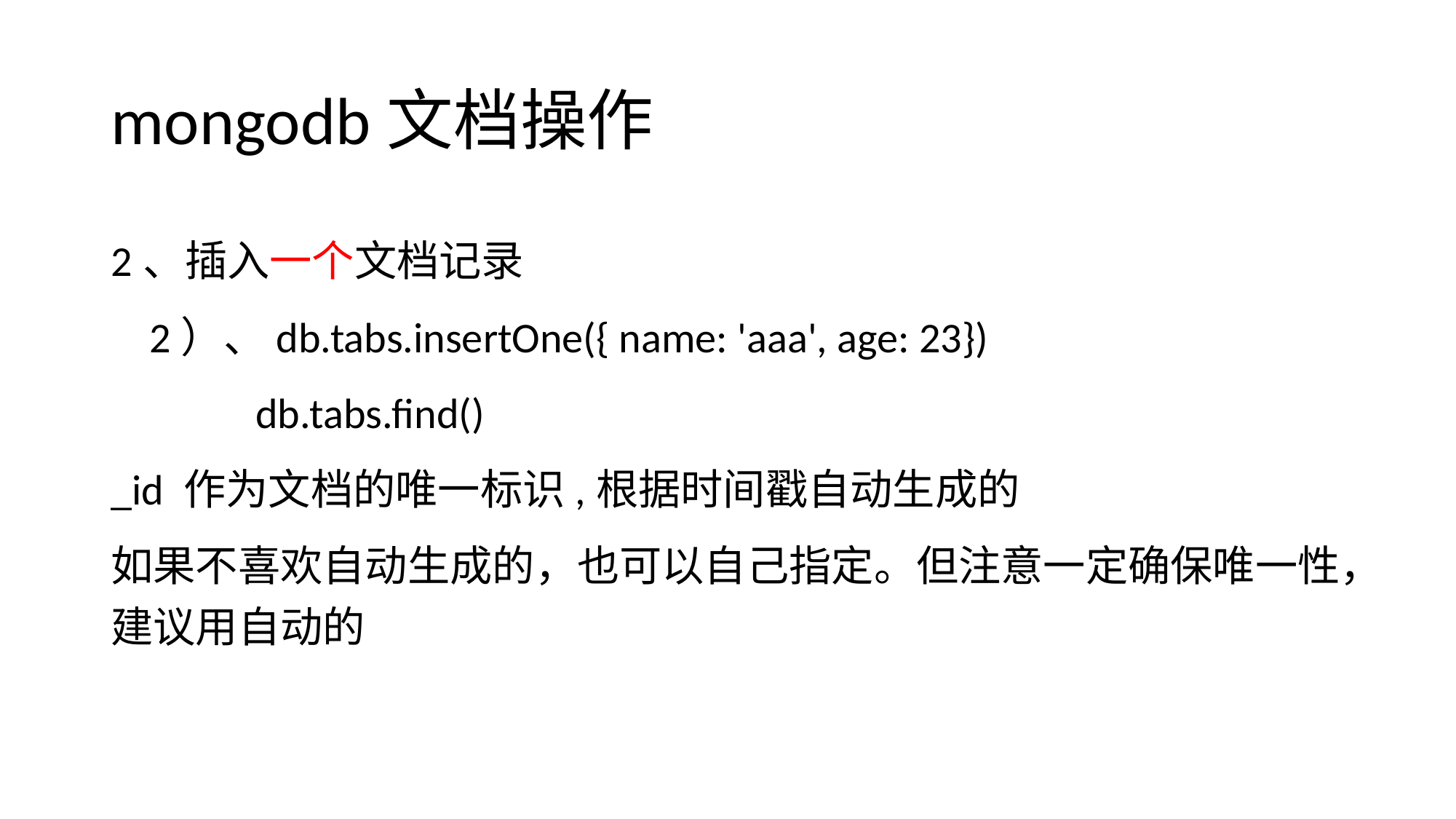

# mongodb文档操作
2、插入一个文档记录
    2）、db.tabs.insertOne({ name: 'aaa', age: 23})
               db.tabs.find()
_id 作为文档的唯一标识,根据时间戳自动生成的
如果不喜欢自动生成的，也可以自己指定。但注意一定确保唯一性，建议用自动的